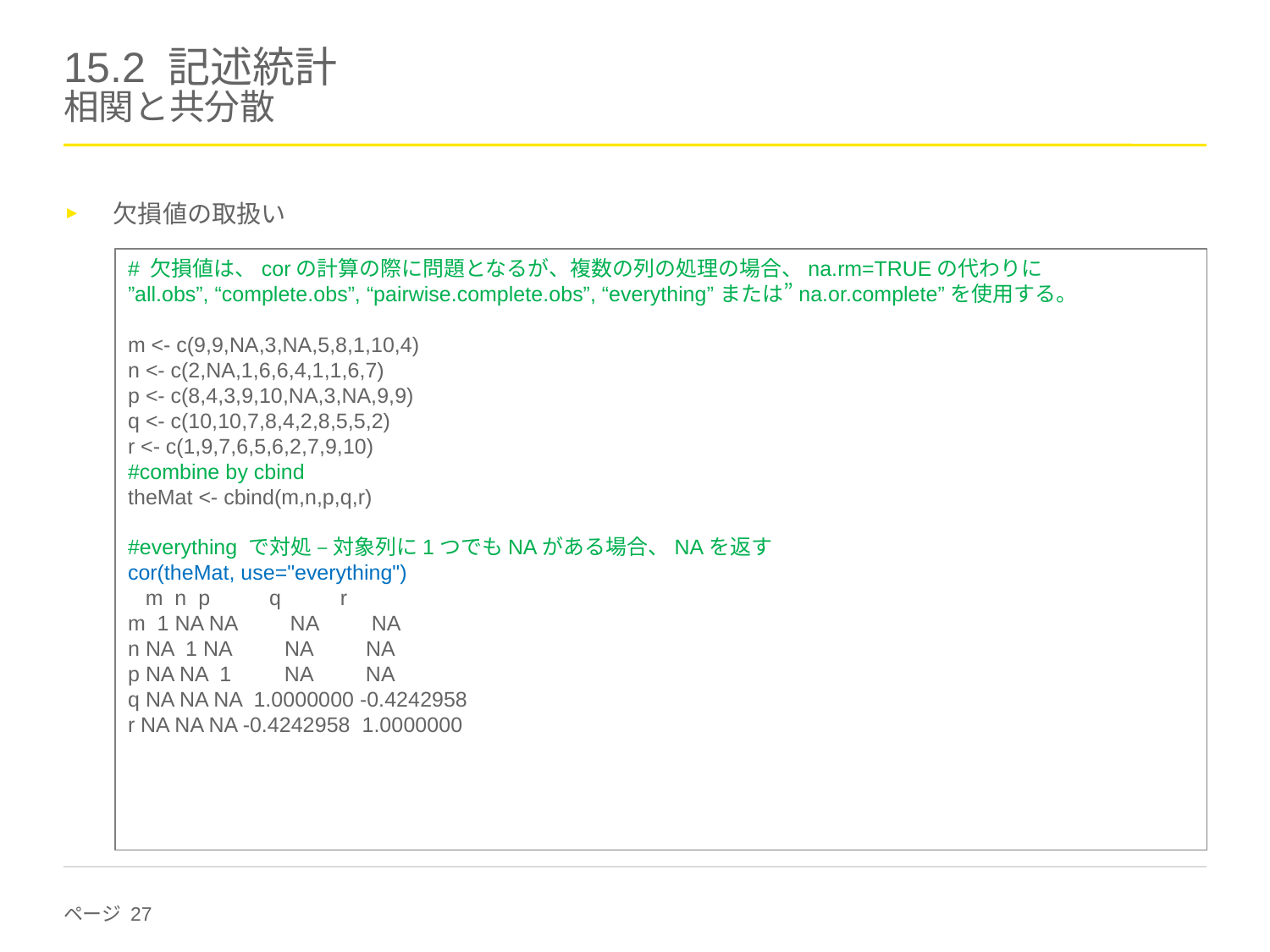

# 15.2 記述統計 相関と共分散
欠損値の取扱い

# 欠損値は、corの計算の際に問題となるが、複数の列の処理の場合、na.rm=TRUEの代わりに
”all.obs”, “complete.obs”, “pairwise.complete.obs”, “everything”または”na.or.complete”を使用する。

m <- c(9,9,NA,3,NA,5,8,1,10,4)
n <- c(2,NA,1,6,6,4,1,1,6,7)
p <- c(8,4,3,9,10,NA,3,NA,9,9)
q <- c(10,10,7,8,4,2,8,5,5,2)
r <- c(1,9,7,6,5,6,2,7,9,10)
#combine by cbind
theMat <- cbind(m,n,p,q,r)

#everything で対処 – 対象列に1つでもNAがある場合、NAを返す
cor(theMat, use="everything")
   m  n  p          q          r
m  1 NA NA         NA         NA
n NA  1 NA         NA         NA
p NA NA  1         NA         NA
q NA NA NA  1.0000000 -0.4242958
r NA NA NA -0.4242958  1.0000000